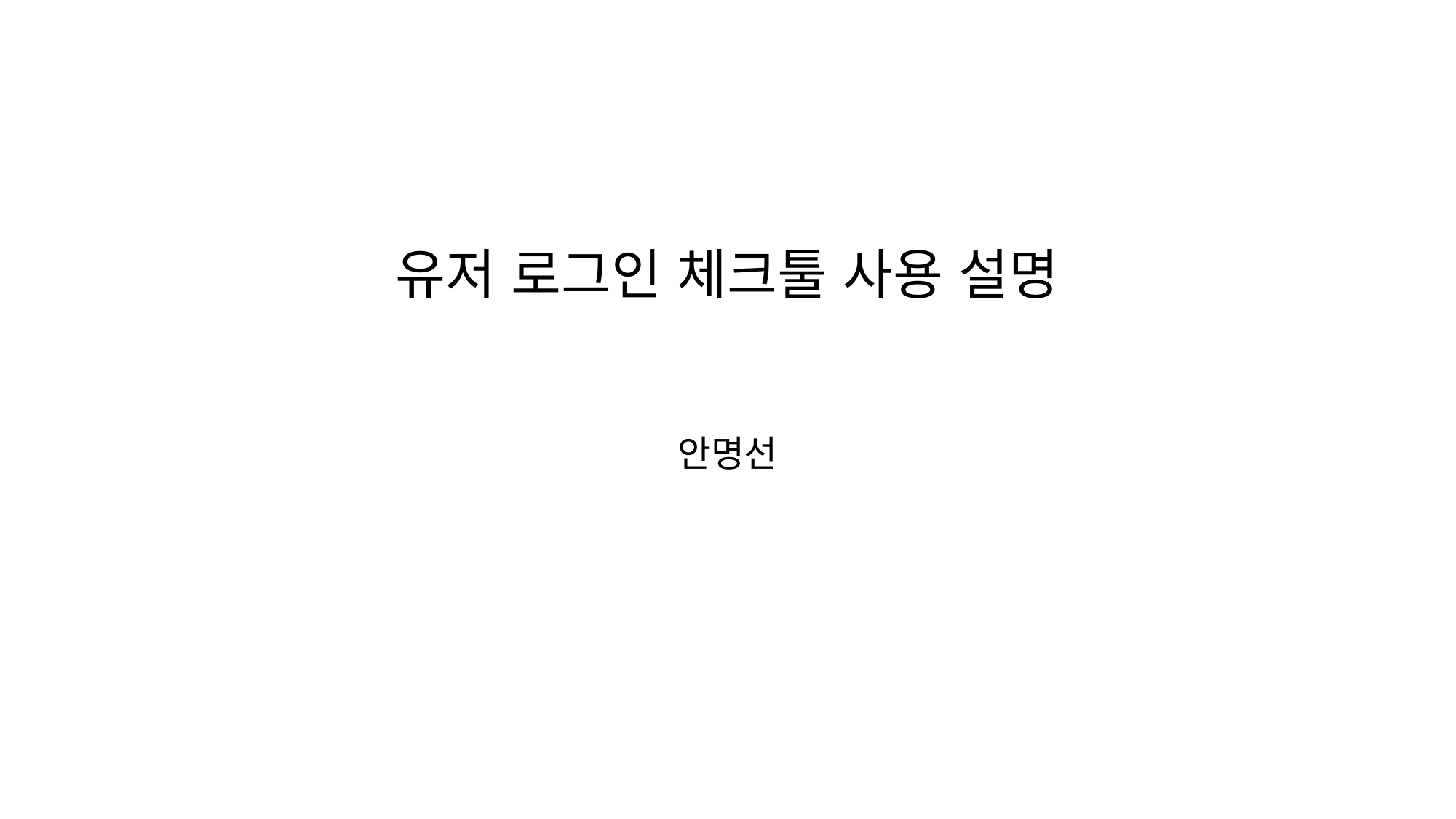

# 유저 로그인 체크툴 사용 설명
안명선